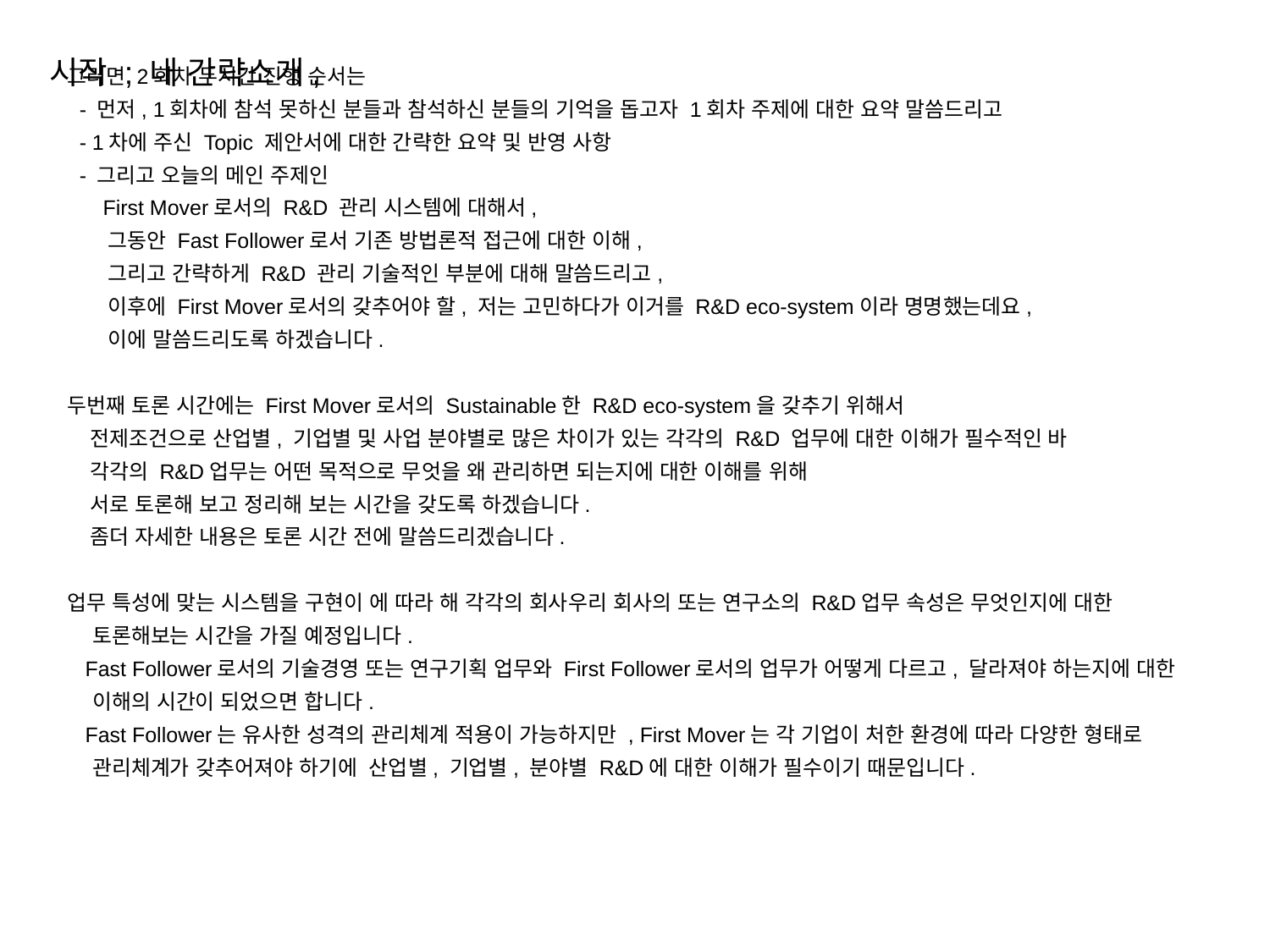

그러면 2회차 두시간 진행 순서는
  - 먼저, 1회차에 참석 못하신 분들과 참석하신 분들의 기억을 돕고자 1회차 주제에 대한 요약 말씀드리고
  - 1차에 주신 Topic 제안서에 대한 간략한 요약 및 반영 사항
  - 그리고 오늘의 메인 주제인
      First Mover로서의 R&D 관리 시스템에 대해서,
      그동안 Fast Follower로서 기존 방법론적 접근에 대한 이해,
      그리고 간략하게 R&D 관리 기술적인 부분에 대해 말씀드리고,
      이후에 First Mover로서의 갖추어야 할, 저는 고민하다가 이거를 R&D eco-system이라 명명했는데요,
      이에 말씀드리도록 하겠습니다.

두번째 토론 시간에는 First Mover로서의 Sustainable한 R&D eco-system을 갖추기 위해서
   전제조건으로 산업별, 기업별 및 사업 분야별로 많은 차이가 있는 각각의 R&D 업무에 대한 이해가 필수적인 바
   각각의 R&D업무는 어떤 목적으로 무엇을 왜 관리하면 되는지에 대한 이해를 위해
   서로 토론해 보고 정리해 보는 시간을 갖도록 하겠습니다.
   좀더 자세한 내용은 토론 시간 전에 말씀드리겠습니다.

업무 특성에 맞는 시스템을 구현이 에 따라 해 각각의 회사우리 회사의 또는 연구소의 R&D업무 속성은 무엇인지에 대한 토론해보는 시간을 가질 예정입니다.
   Fast Follower로서의 기술경영 또는 연구기획 업무와 First Follower로서의 업무가 어떻게 다르고, 달라져야 하는지에 대한 이해의 시간이 되었으면 합니다.
   Fast Follower는 유사한 성격의 관리체계 적용이 가능하지만 , First Mover는 각 기업이 처한 환경에 따라 다양한 형태로 관리체계가 갖추어져야 하기에  산업별, 기업별, 분야별 R&D에 대한 이해가 필수이기 때문입니다.

시작 ; 내 간략소개,